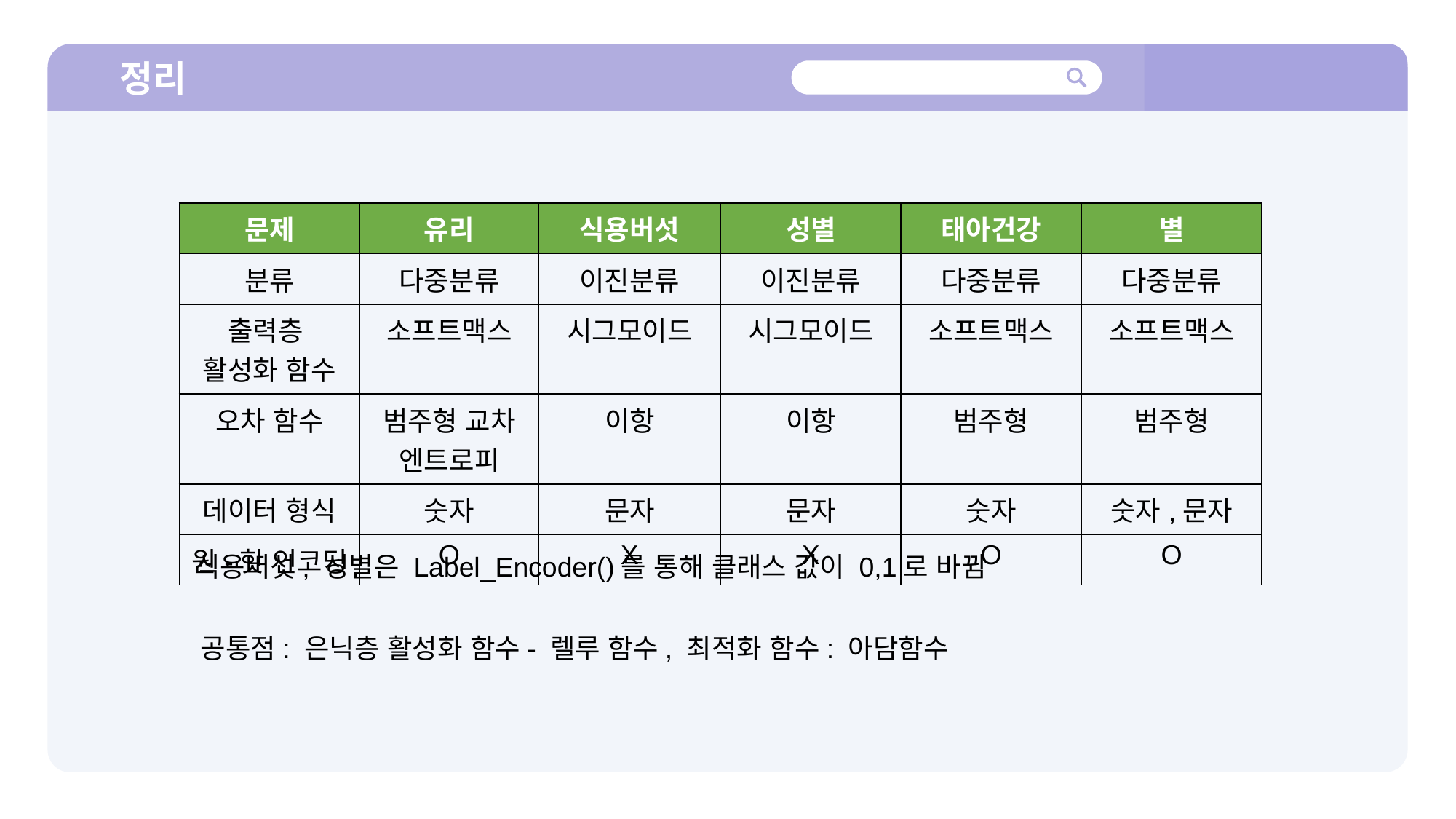

정리

| 문제 | 유리 | 식용버섯 | 성별 | 태아건강 | 별 |
| --- | --- | --- | --- | --- | --- |
| 분류 | 다중분류 | 이진분류 | 이진분류 | 다중분류 | 다중분류 |
| 출력층 활성화 함수 | 소프트맥스 | 시그모이드 | 시그모이드 | 소프트맥스 | 소프트맥스 |
| 오차 함수 | 범주형 교차 엔트로피 | 이항 | 이항 | 범주형 | 범주형 |
| 데이터 형식 | 숫자 | 문자 | 문자 | 숫자 | 숫자,문자 |
| 원-핫 인코딩 | O | X | X | O | O |
식용버섯, 성별은 Label_Encoder()를 통해 클래스 값이 0,1로 바뀜
공통점: 은닉층 활성화 함수- 렐루 함수, 최적화 함수: 아담함수